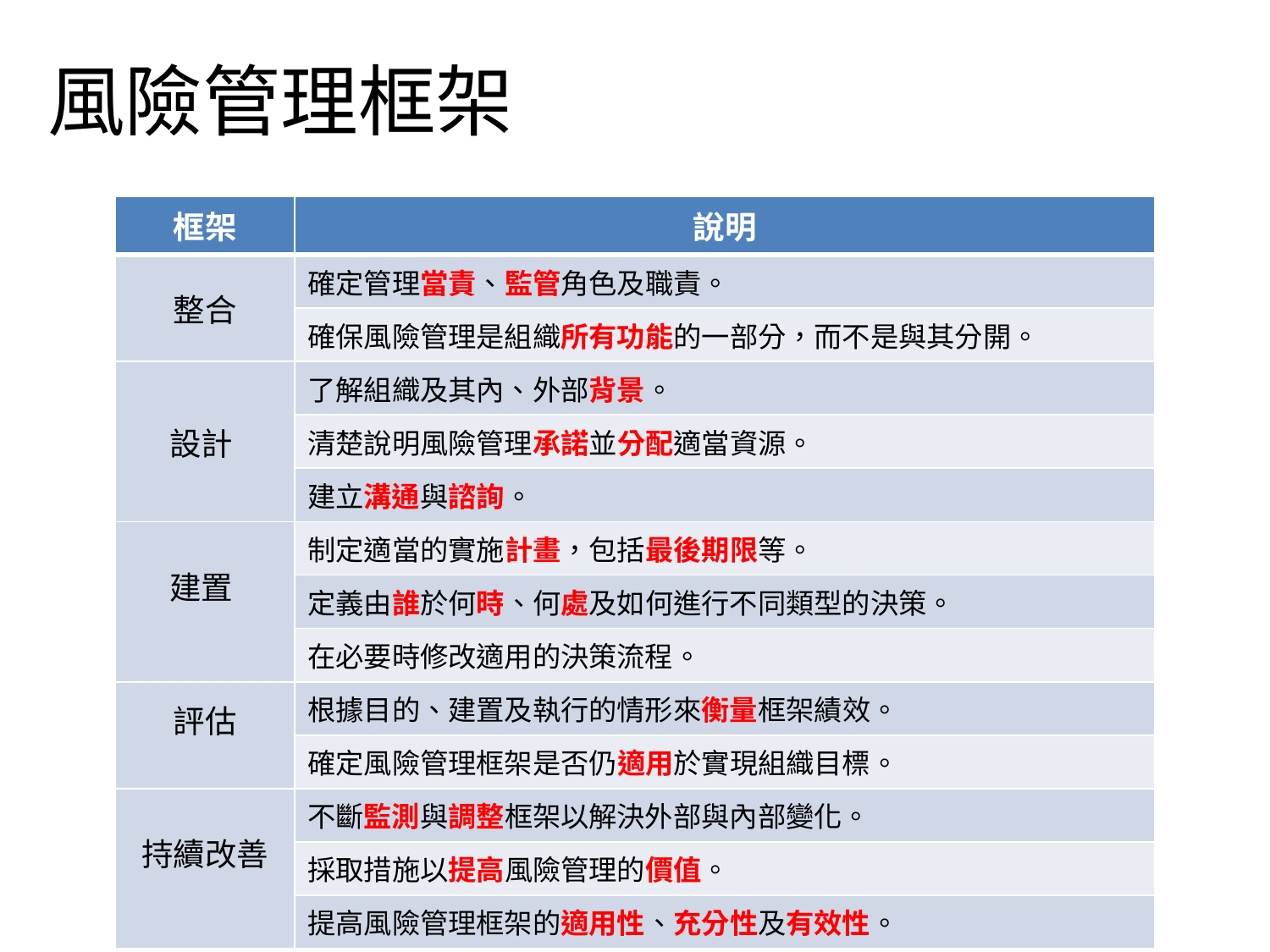

# 風險管理框架
| 框架 | 說明 |
| --- | --- |
| 整合 | 確定管理當責、監管角色及職責。 |
|  | 確保風險管理是組織所有功能的一部分，而不是與其分開。 |
| 設計 | 了解組織及其內、外部背景。 |
|  | 清楚說明風險管理承諾並分配適當資源。 |
|  | 建立溝通與諮詢。 |
| 建置 | 制定適當的實施計畫，包括最後期限等。 |
|  | 定義由誰於何時、何處及如何進行不同類型的決策。 |
|  | 在必要時修改適用的決策流程。 |
| 評估 | 根據目的、建置及執行的情形來衡量框架績效。 |
|  | 確定風險管理框架是否仍適用於實現組織目標。 |
| 持續改善 | 不斷監測與調整框架以解決外部與內部變化。 |
|  | 採取措施以提高風險管理的價值。 |
|  | 提高風險管理框架的適用性、充分性及有效性。 |